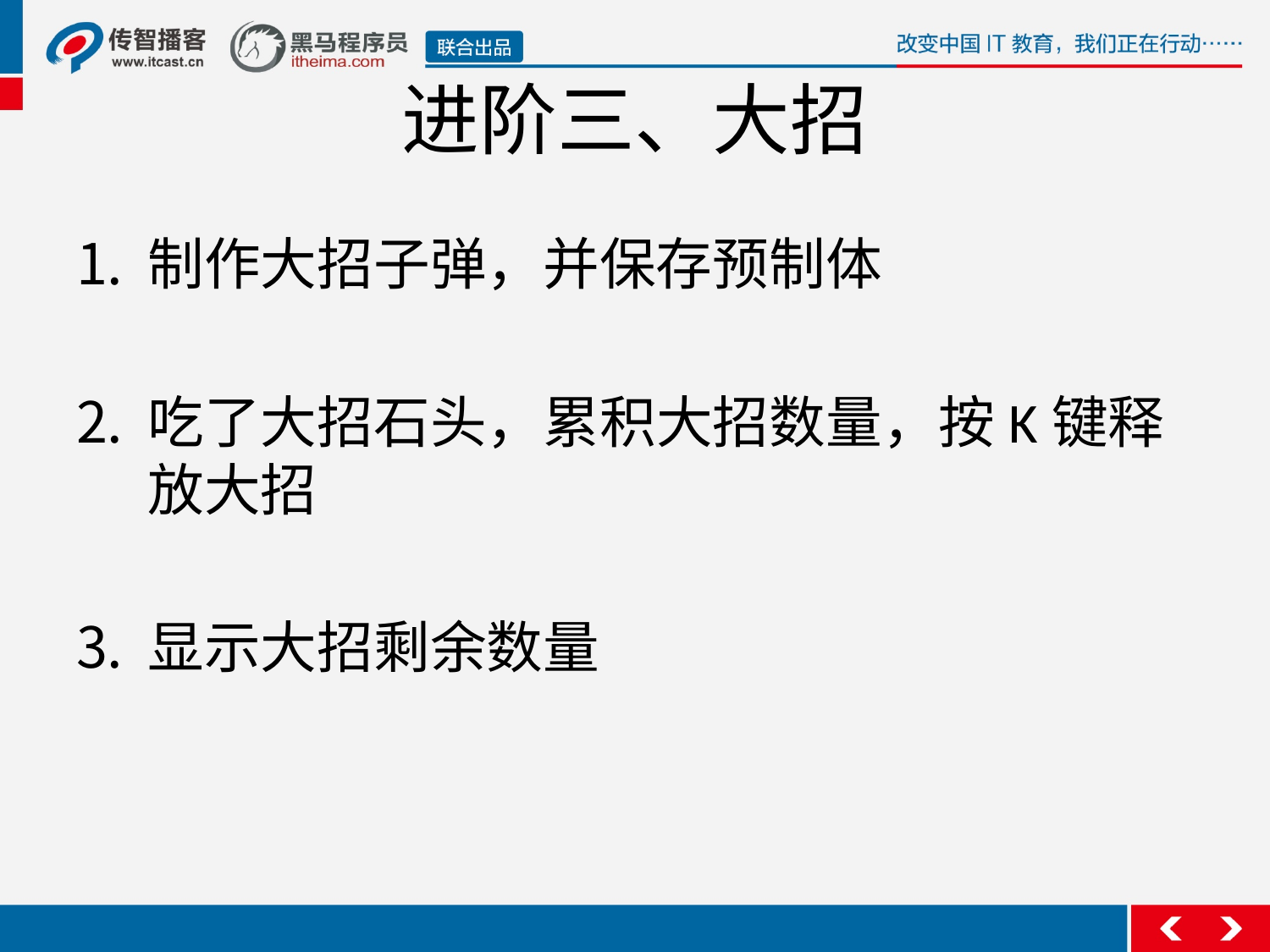

# 进阶三、大招
制作大招子弹，并保存预制体

吃了大招石头，累积大招数量，按K键释放大招

显示大招剩余数量